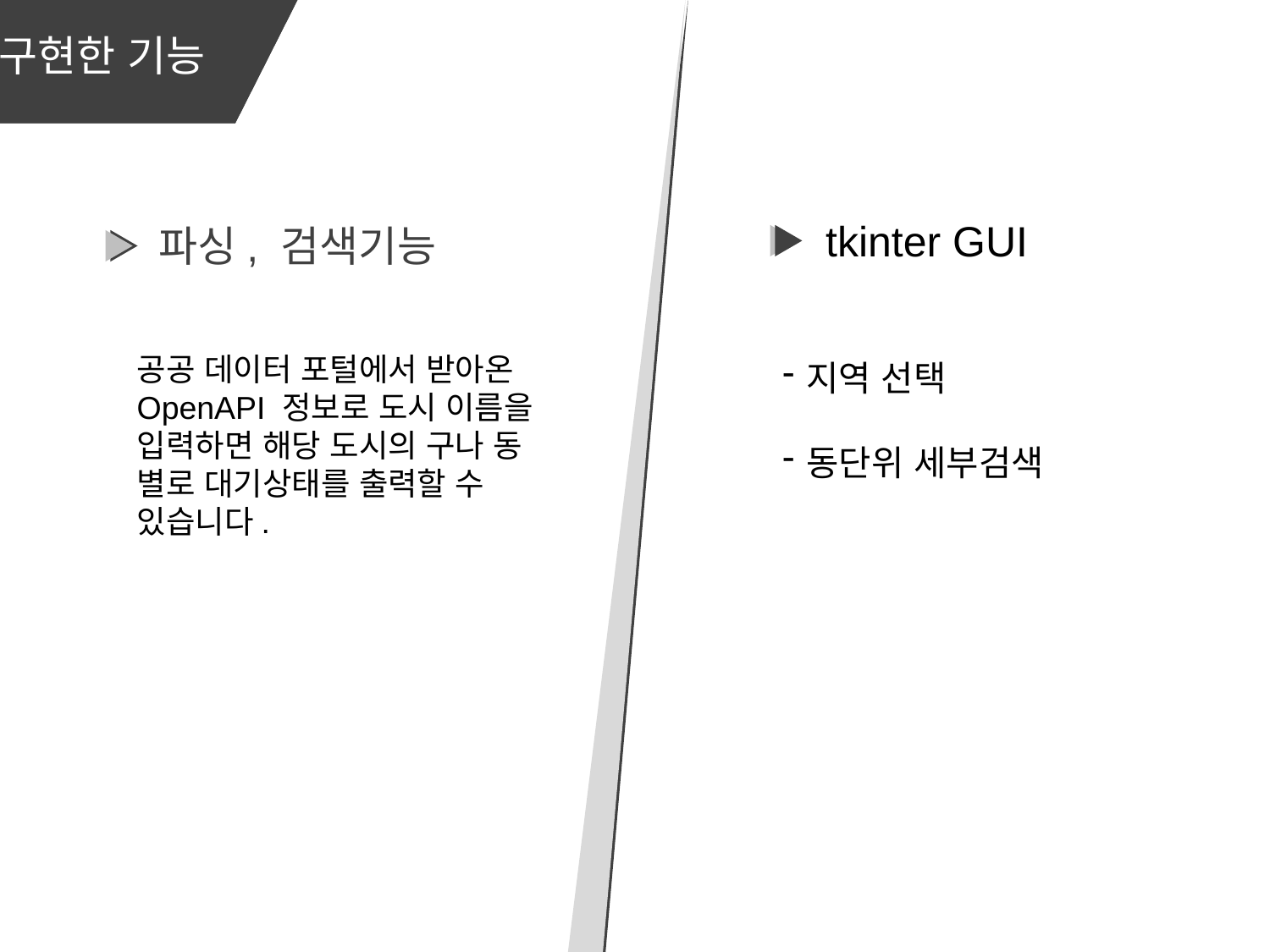

구현한 기능
tkinter GUI
파싱, 검색기능

공공 데이터 포털에서 받아온 OpenAPI 정보로 도시 이름을 입력하면 해당 도시의 구나 동 별로 대기상태를 출력할 수 있습니다.

지역 선택

동단위 세부검색